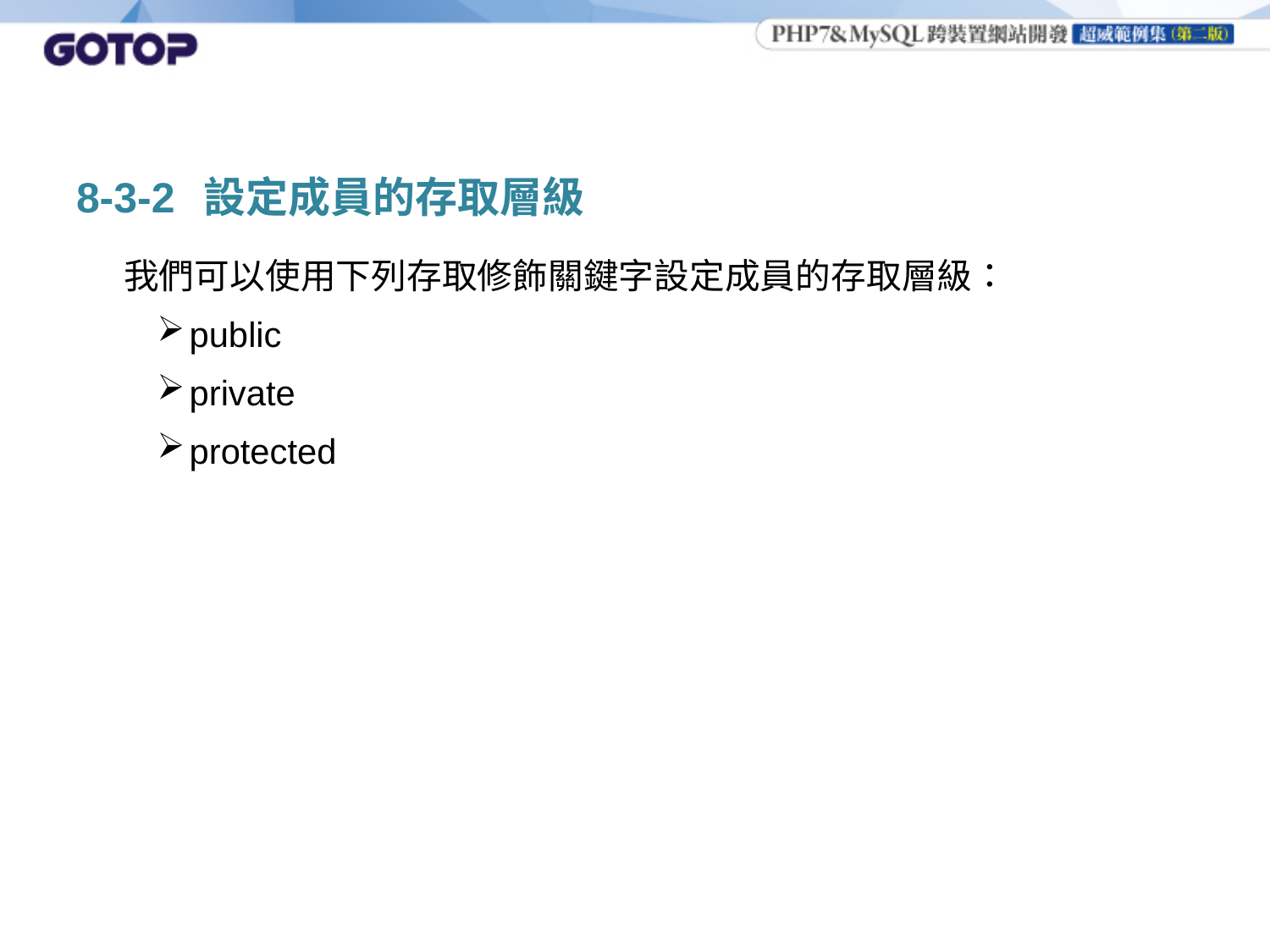

# 8-3-2	設定成員的存取層級
	我們可以使用下列存取修飾關鍵字設定成員的存取層級：
public
private
protected